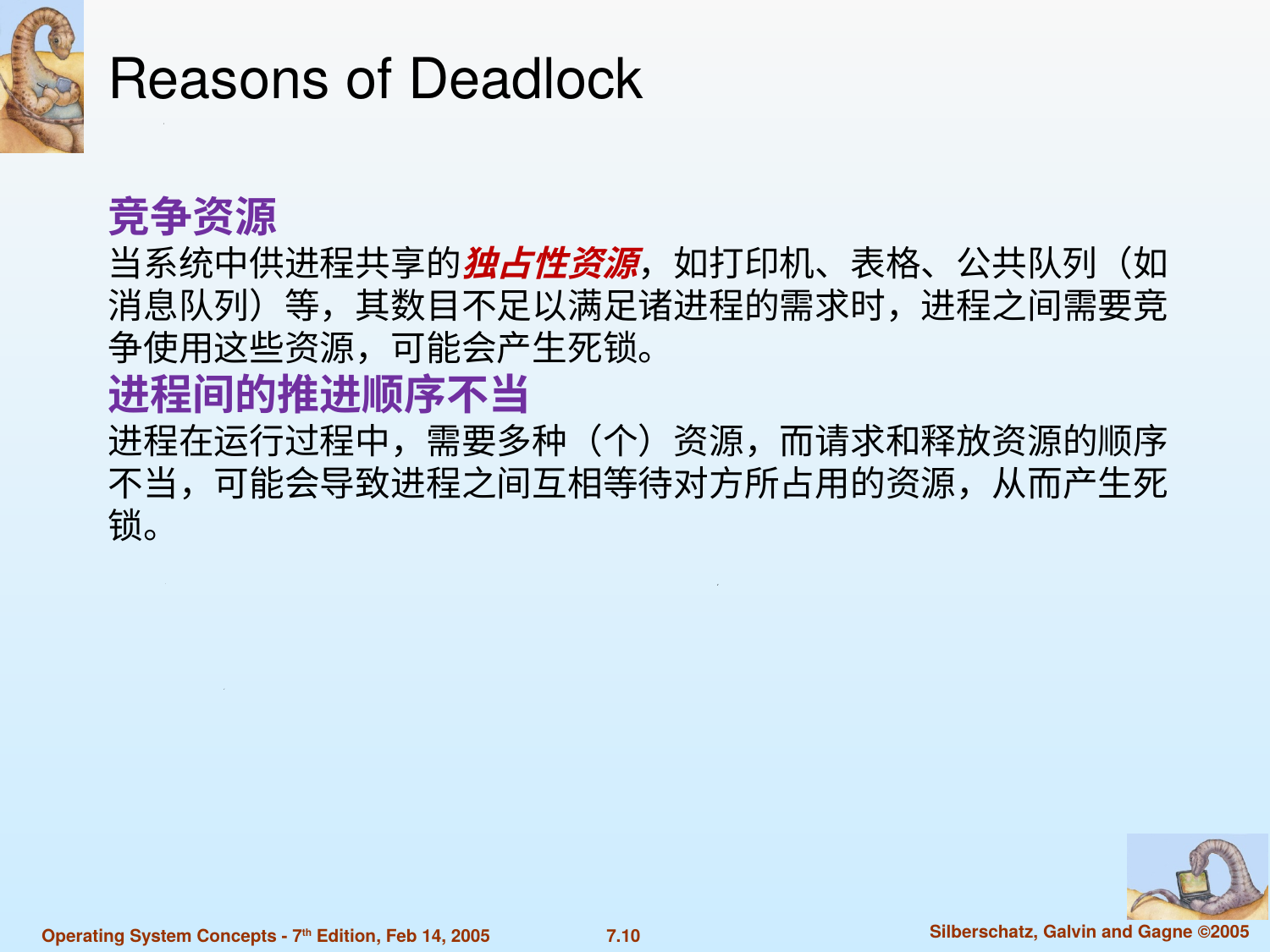

Reasons of Deadlock
竞争资源
当系统中供进程共享的独占性资源，如打印机、表格、公共队列（如消息队列）等，其数目不足以满足诸进程的需求时，进程之间需要竞争使用这些资源，可能会产生死锁。
进程间的推进顺序不当
进程在运行过程中，需要多种（个）资源，而请求和释放资源的顺序不当，可能会导致进程之间互相等待对方所占用的资源，从而产生死锁。